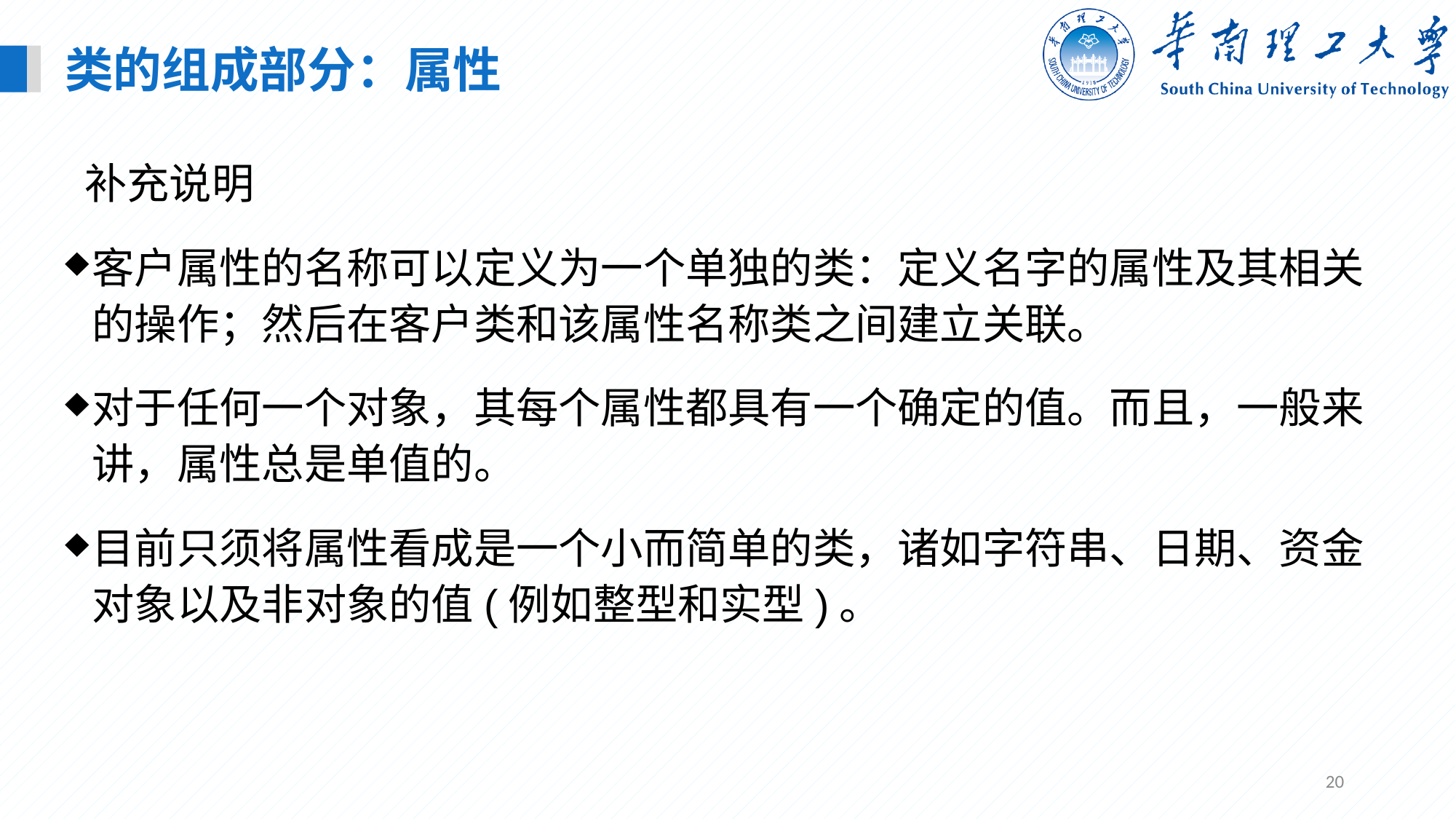

类的组成部分：属性
 补充说明
客户属性的名称可以定义为一个单独的类：定义名字的属性及其相关的操作；然后在客户类和该属性名称类之间建立关联。
对于任何一个对象，其每个属性都具有一个确定的值。而且，一般来讲，属性总是单值的。
目前只须将属性看成是一个小而简单的类，诸如字符串、日期、资金对象以及非对象的值(例如整型和实型)。
20